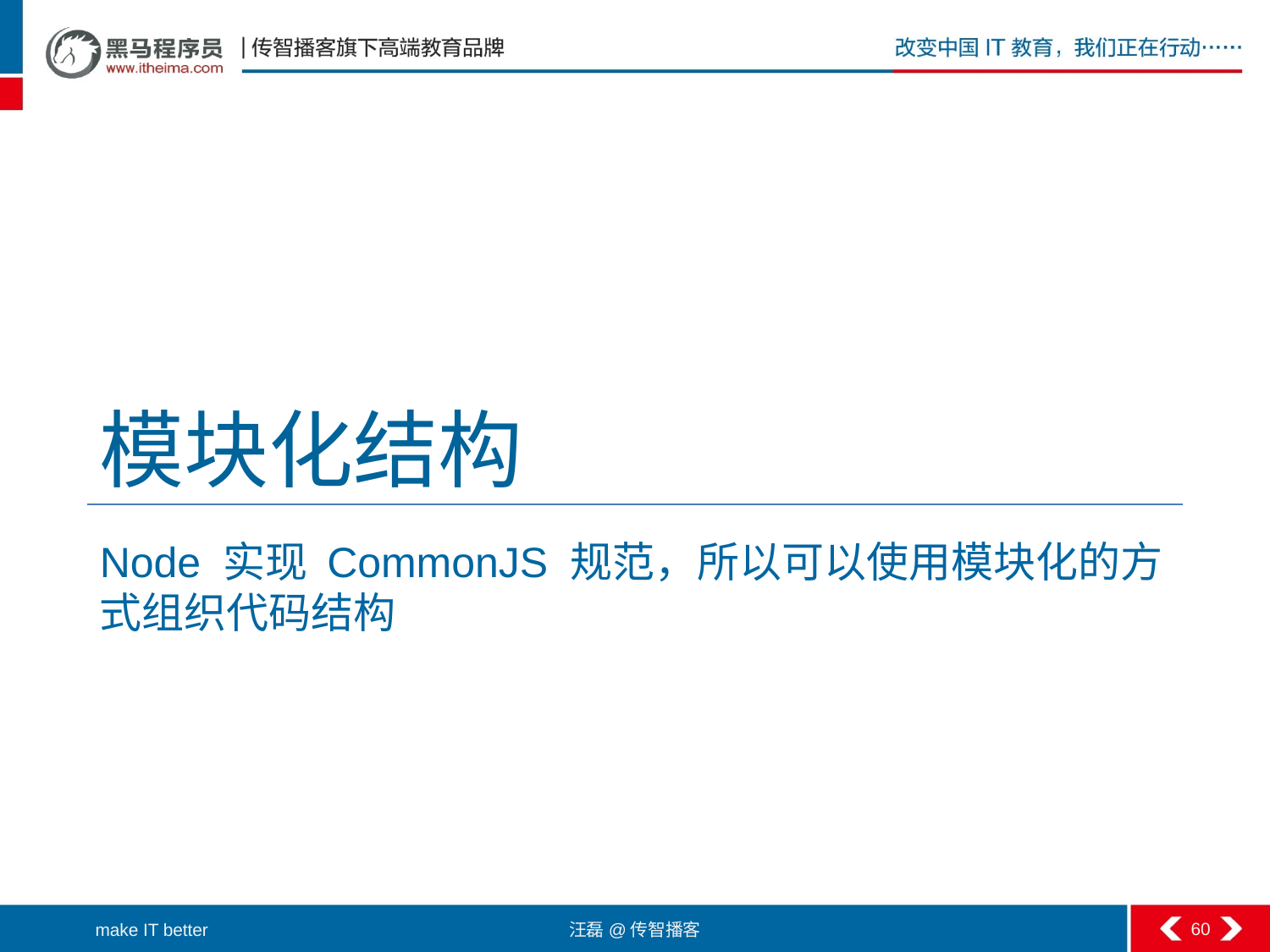

# 模块化结构
Node 实现 CommonJS 规范，所以可以使用模块化的方式组织代码结构

60
汪磊@传智播客
make IT better